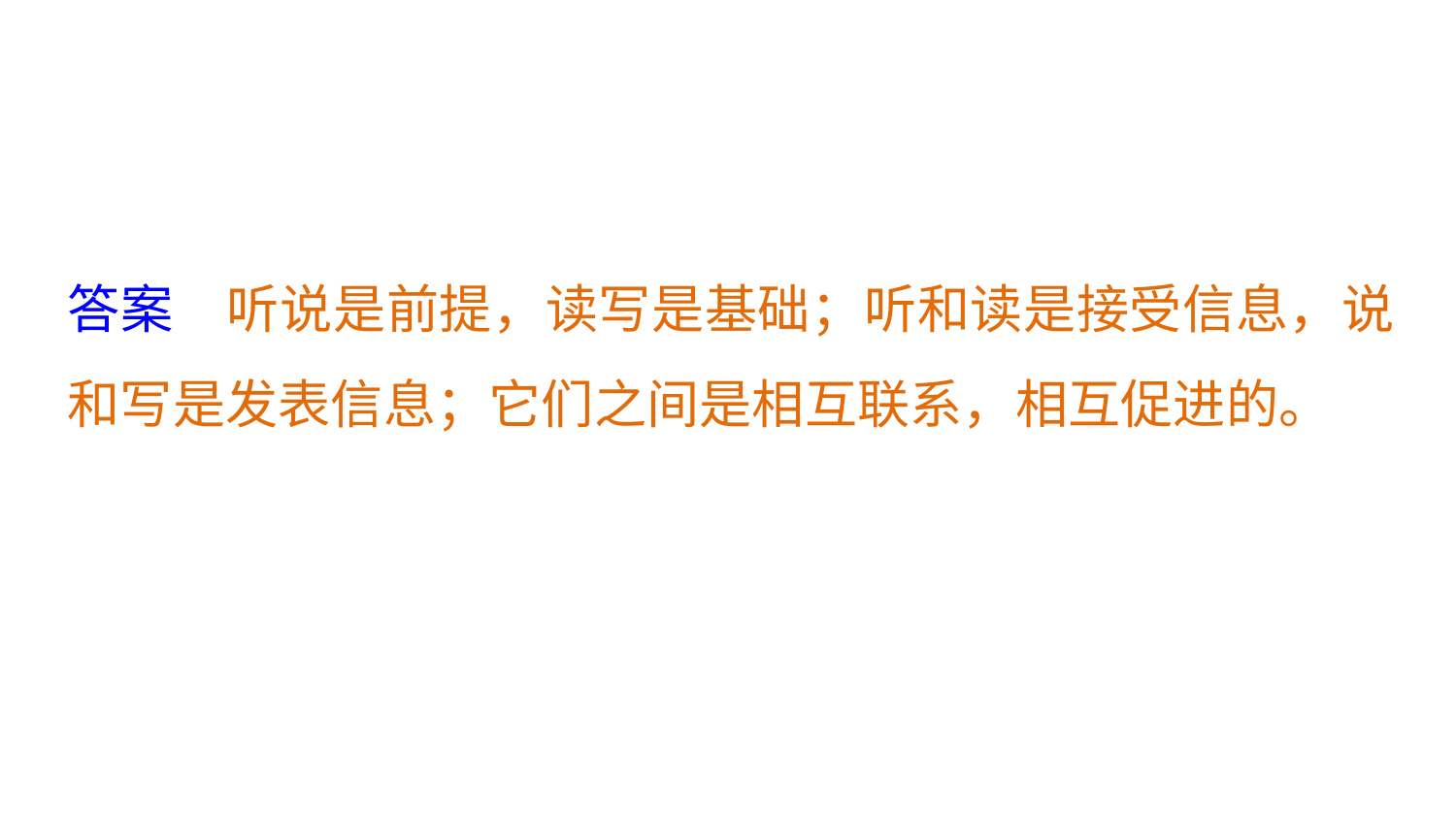

答案　听说是前提，读写是基础；听和读是接受信息，说和写是发表信息；它们之间是相互联系，相互促进的。